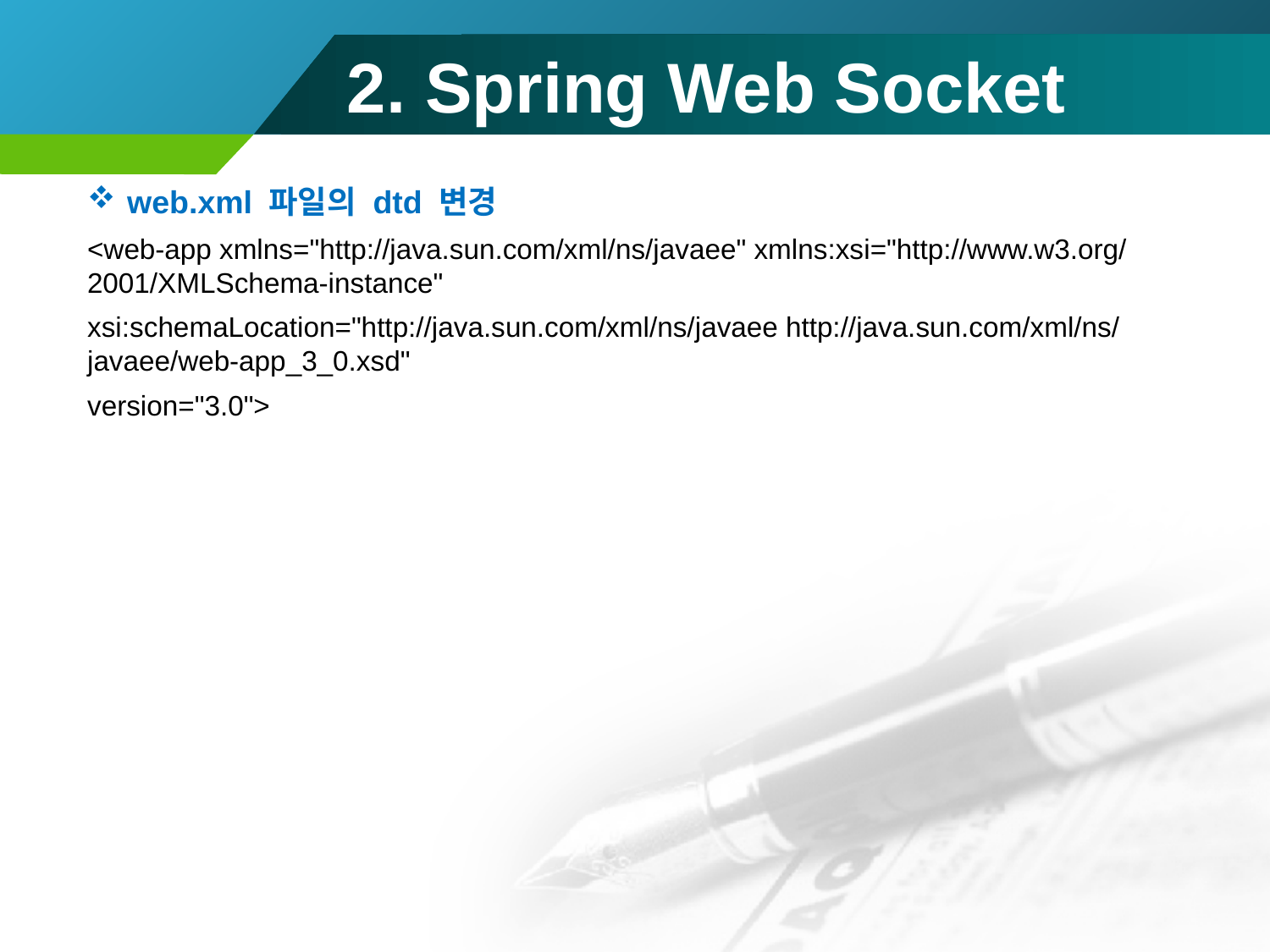

# 2. Spring Web Socket
web.xml 파일의 dtd 변경
<web-app xmlns="http://java.sun.com/xml/ns/javaee" xmlns:xsi="http://www.w3.org/2001/XMLSchema-instance"
xsi:schemaLocation="http://java.sun.com/xml/ns/javaee http://java.sun.com/xml/ns/javaee/web-app_3_0.xsd"
version="3.0">